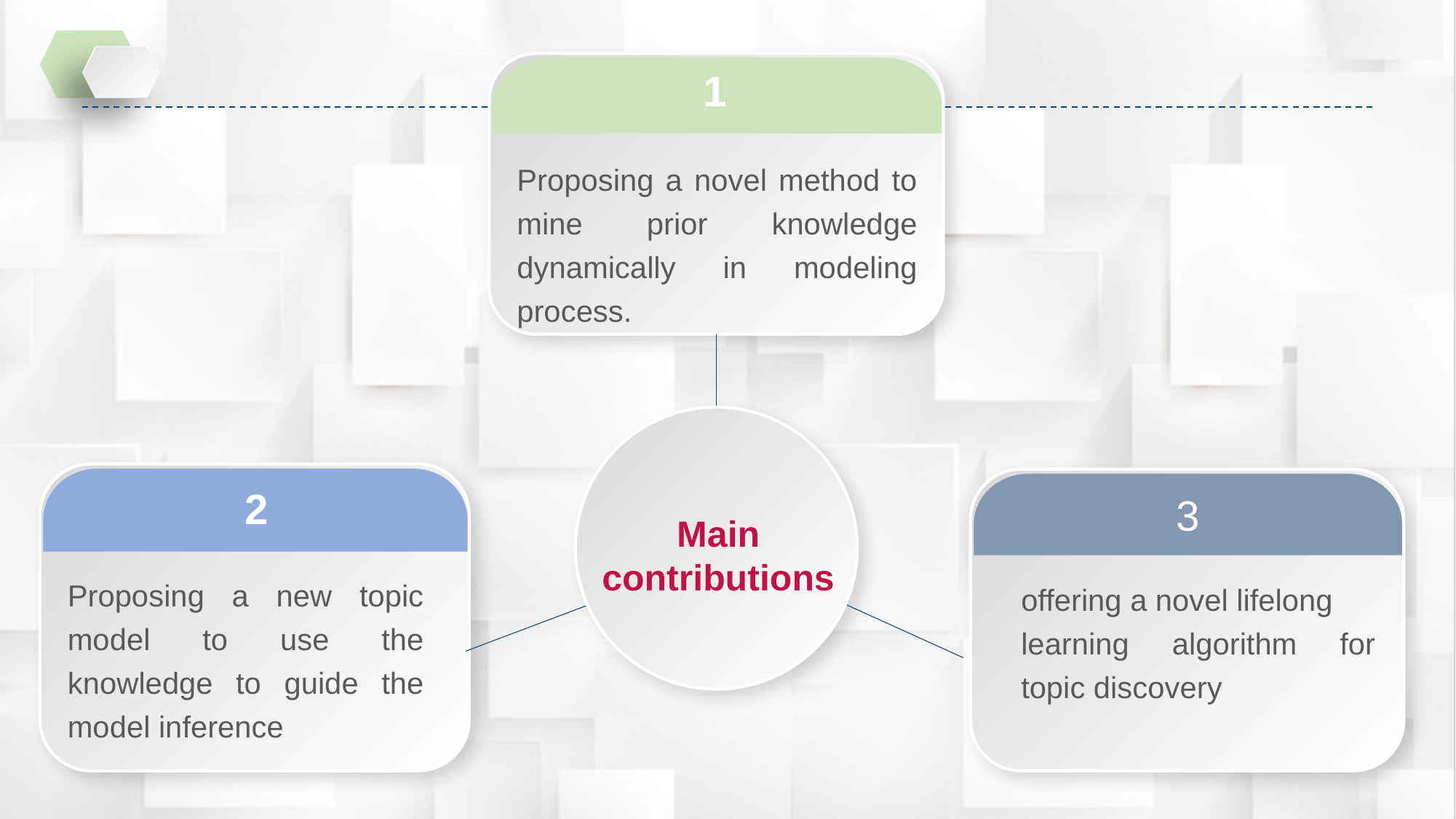

延迟符

1
Proposing a novel method to mine prior knowledge dynamically in modeling process.

2
3
Main contributions
Proposing a new topic model to use the knowledge to guide the model inference
offering a novel lifelong
learning algorithm for topic discovery